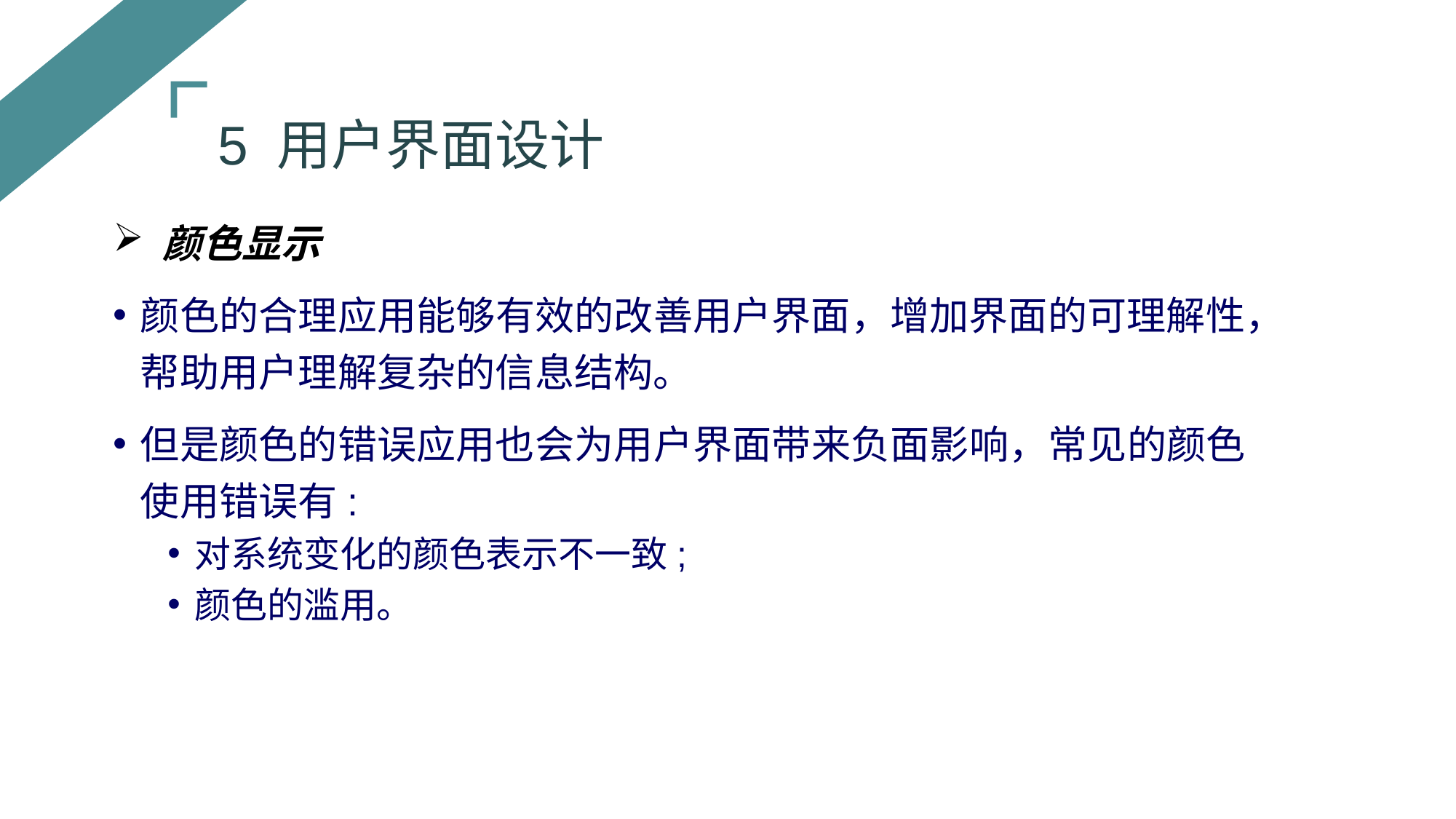

5 用户界面设计
 颜色显示
颜色的合理应用能够有效的改善用户界面，增加界面的可理解性，帮助用户理解复杂的信息结构。
但是颜色的错误应用也会为用户界面带来负面影响，常见的颜色使用错误有:
对系统变化的颜色表示不一致;
颜色的滥用。